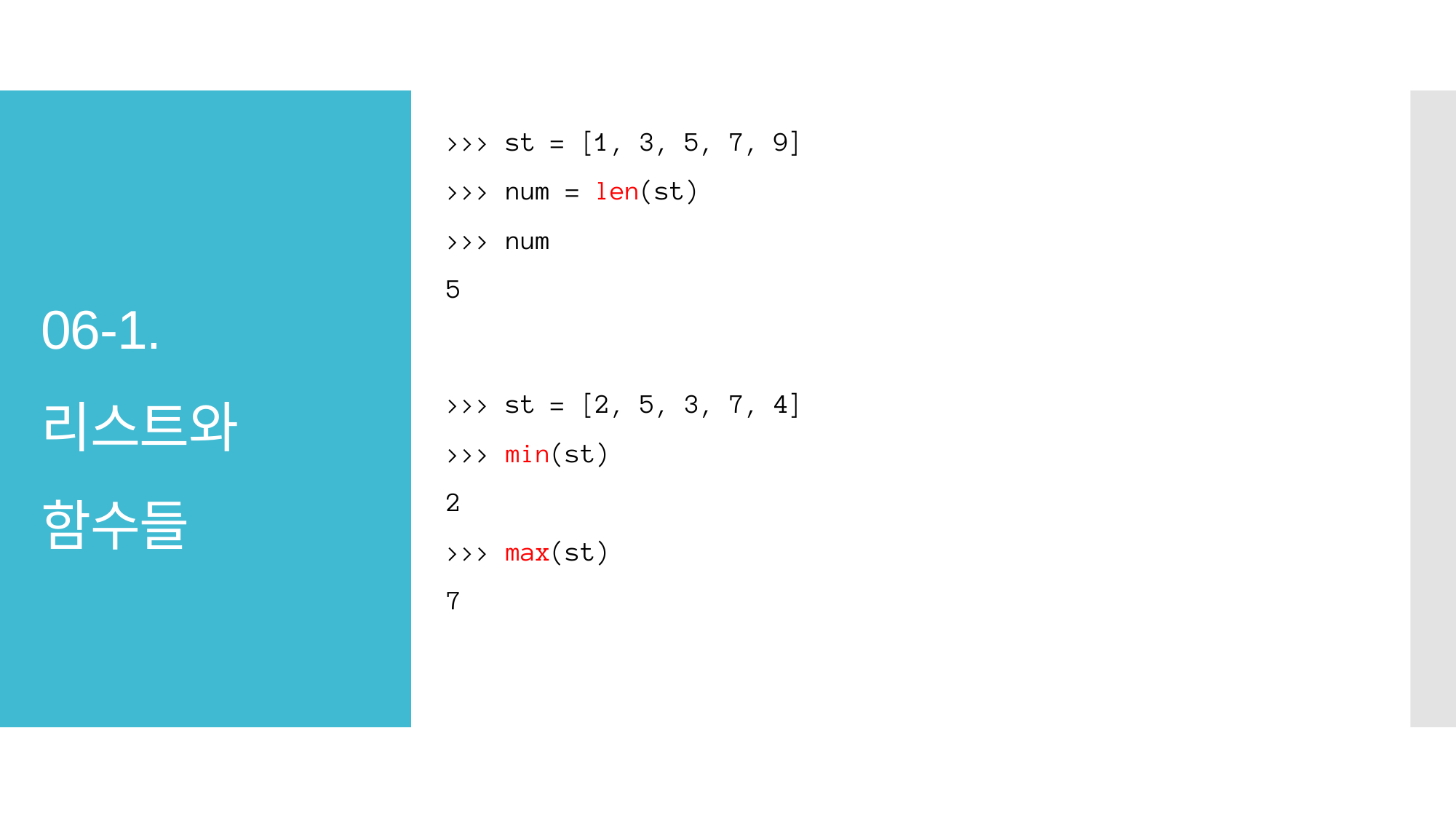

>>> st = [1, 3, 5, 7, 9]
>>> num = len(st)
>>> num
5
# 06-1. 리스트와 함수들
>>> st = [2, 5, 3, 7, 4]
>>> min(st)
2
>>> max(st)
7